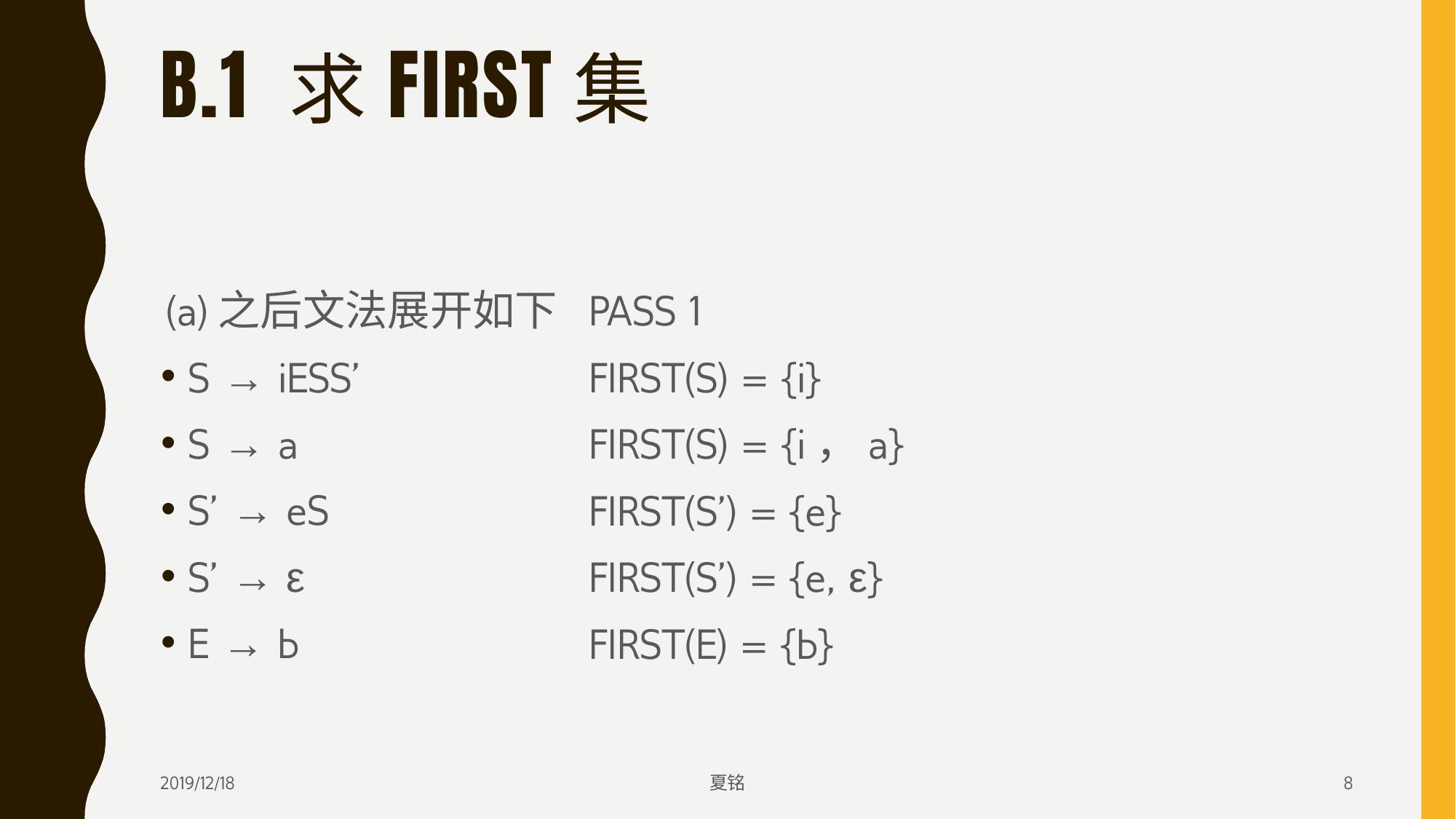

# B.1 求First集
(a)之后文法展开如下
S → iESS’
S → a
S’ → eS
S’ → ε
E → b
PASS 1
FIRST(S) = {i}
FIRST(S) = {i，a}
FIRST(S’) = {e}
FIRST(S’) = {e, ε}
FIRST(E) = {b}

2019/12/18
夏铭
8